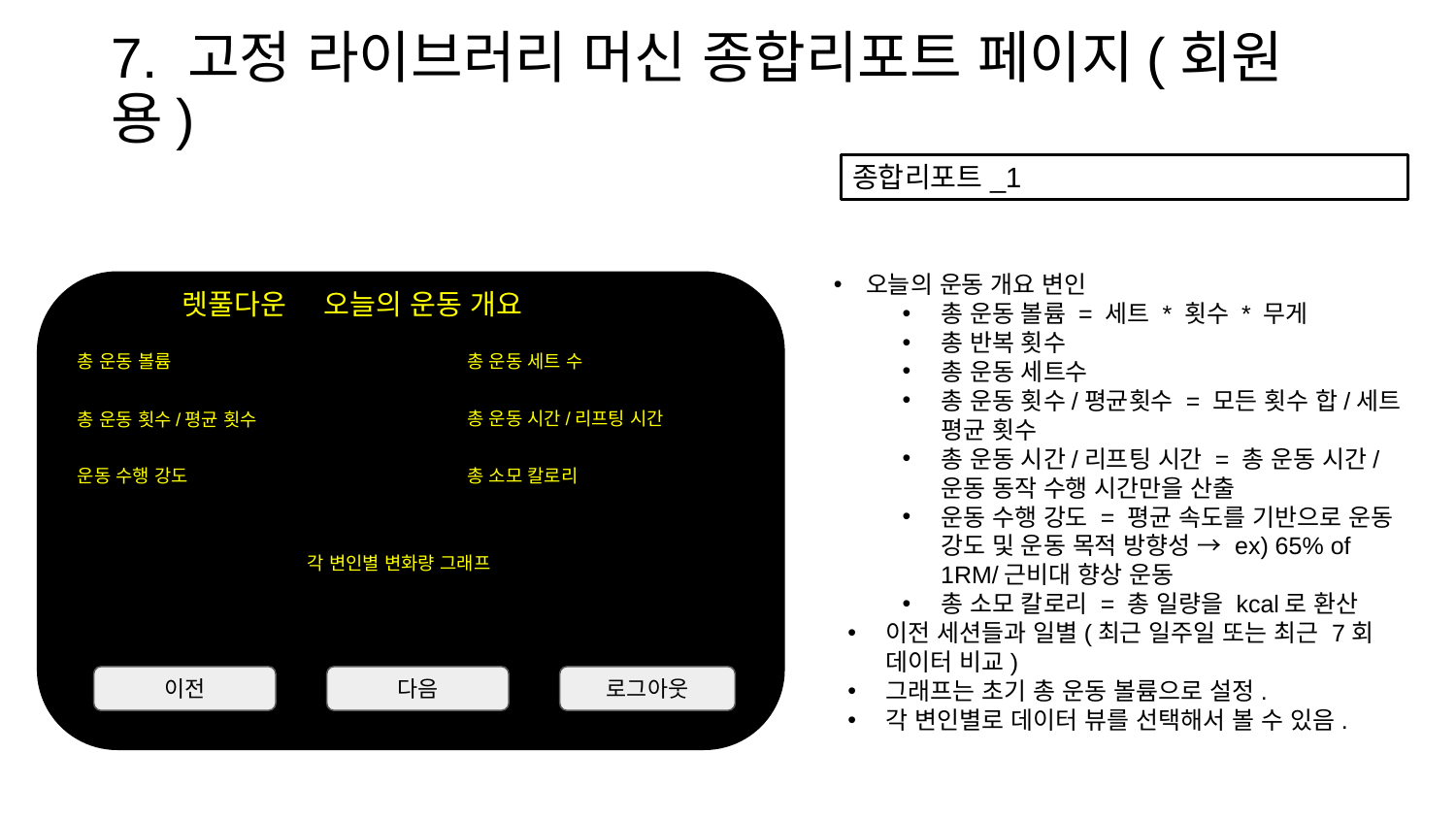

# 7. 고정 라이브러리 머신 종합리포트 페이지(회원 용)

종합리포트_1
오늘의 운동 개요 변인
총 운동 볼륨 = 세트 * 횟수 * 무게
총 반복 횟수
총 운동 세트수
총 운동 횟수/평균횟수 = 모든 횟수 합/세트 평균 횟수
총 운동 시간/리프팅 시간 = 총 운동 시간/운동 동작 수행 시간만을 산출
운동 수행 강도 = 평균 속도를 기반으로 운동 강도 및 운동 목적 방향성 → ex) 65% of 1RM/근비대 향상 운동
총 소모 칼로리 = 총 일량을 kcal로 환산
이전 세션들과 일별(최근 일주일 또는 최근 7회 데이터 비교)
그래프는 초기 총 운동 볼륨으로 설정.
각 변인별로 데이터 뷰를 선택해서 볼 수 있음.
렛풀다운
오늘의 운동 개요
총 운동 볼륨
총 운동 세트 수
총 운동 시간/리프팅 시간
총 운동 횟수/평균 횟수
운동 수행 강도
총 소모 칼로리
각 변인별 변화량 그래프
이전
다음
로그아웃